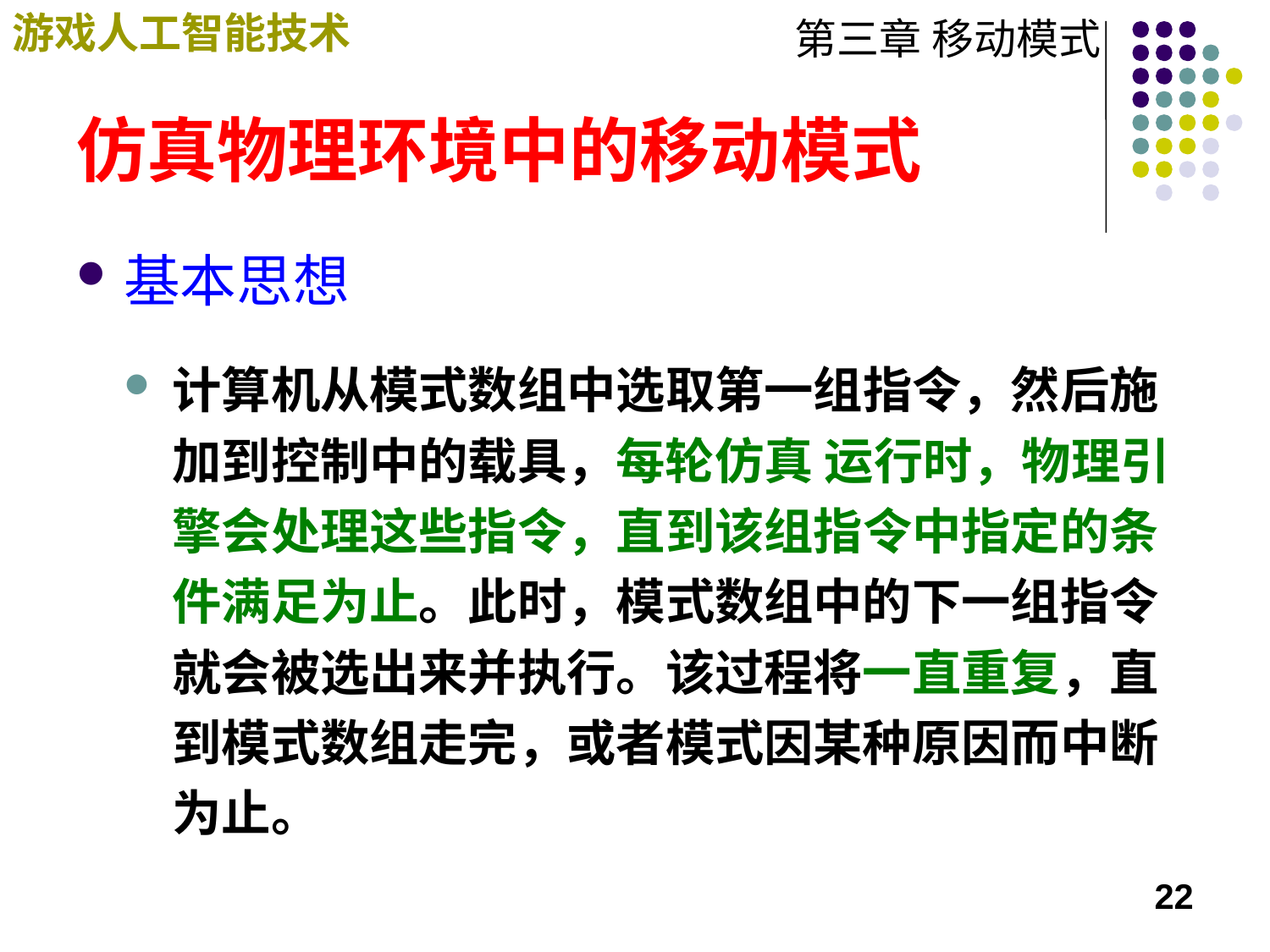

# 仿真物理环境中的移动模式
基本思想
计算机从模式数组中选取第一组指令，然后施加到控制中的载具，每轮仿真 运行时，物理引擎会处理这些指令，直到该组指令中指定的条件满足为止。此时，模式数组中的下一组指令就会被选出来并执行。该过程将一直重复，直到模式数组走完，或者模式因某种原因而中断为止。
22